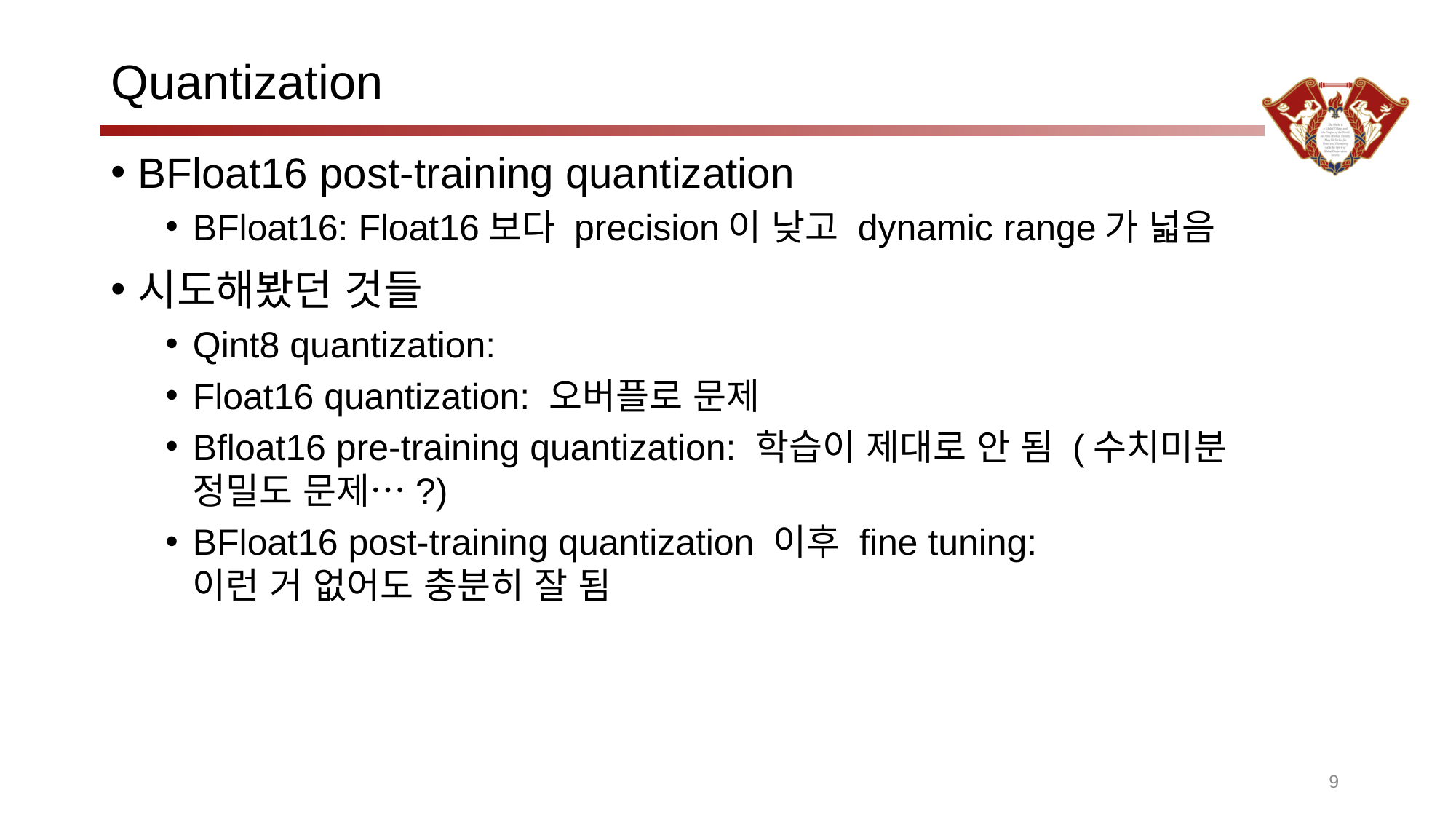

# Quantization
BFloat16 post-training quantization
BFloat16: Float16보다 precision이 낮고 dynamic range가 넓음
시도해봤던 것들
Qint8 quantization:
Float16 quantization: 오버플로 문제
Bfloat16 pre-training quantization: 학습이 제대로 안 됨 (수치미분
정밀도 문제…?)
BFloat16 post-training quantization 이후 fine tuning:
이런 거 없어도 충분히 잘 됨

9